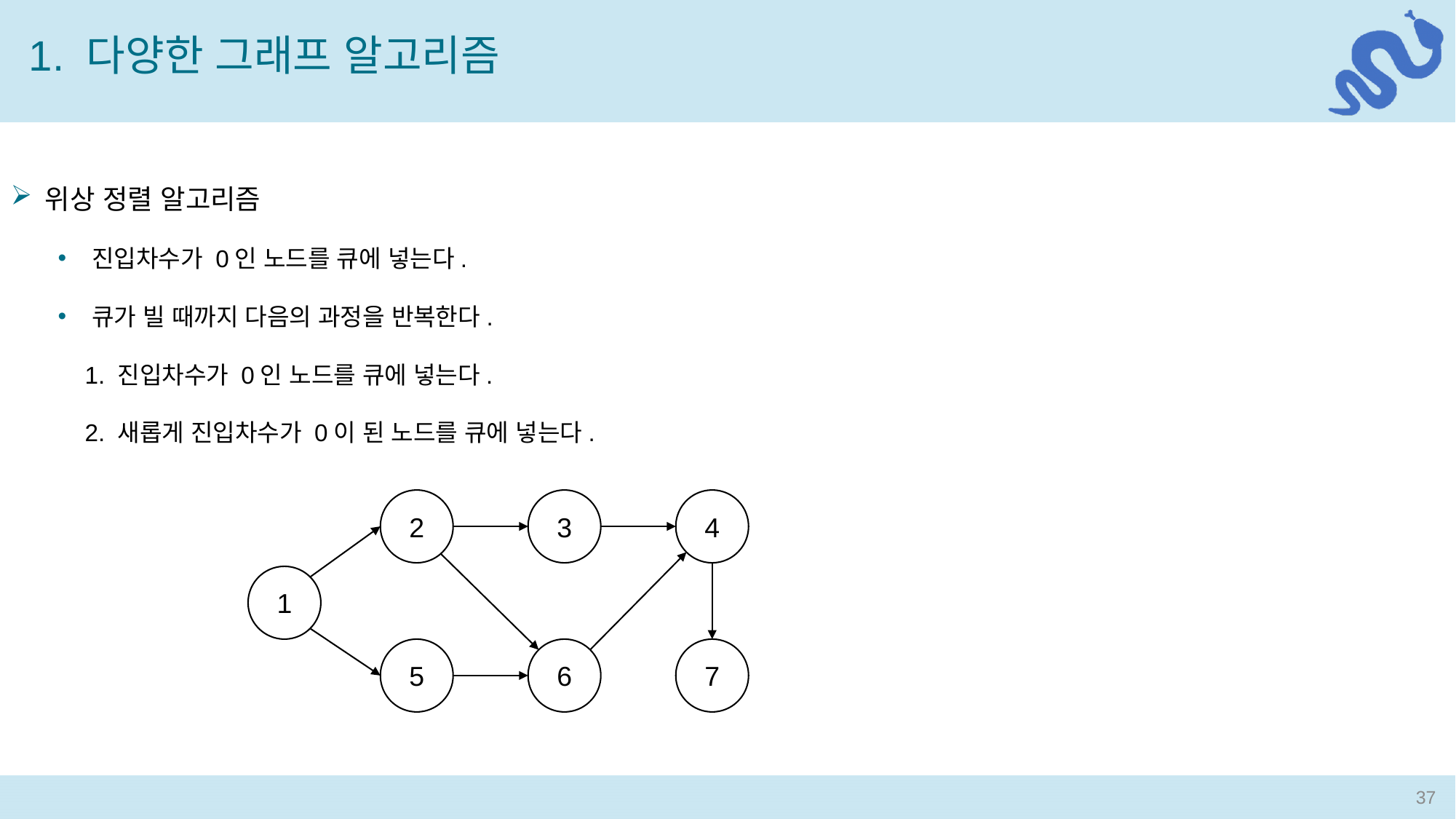

1. 다양한 그래프 알고리즘
위상 정렬 알고리즘
진입차수가 0인 노드를 큐에 넣는다.
큐가 빌 때까지 다음의 과정을 반복한다.
    1. 진입차수가 0인 노드를 큐에 넣는다.
    2. 새롭게 진입차수가 0이 된 노드를 큐에 넣는다.
2
3
4
1
5
6
7
37